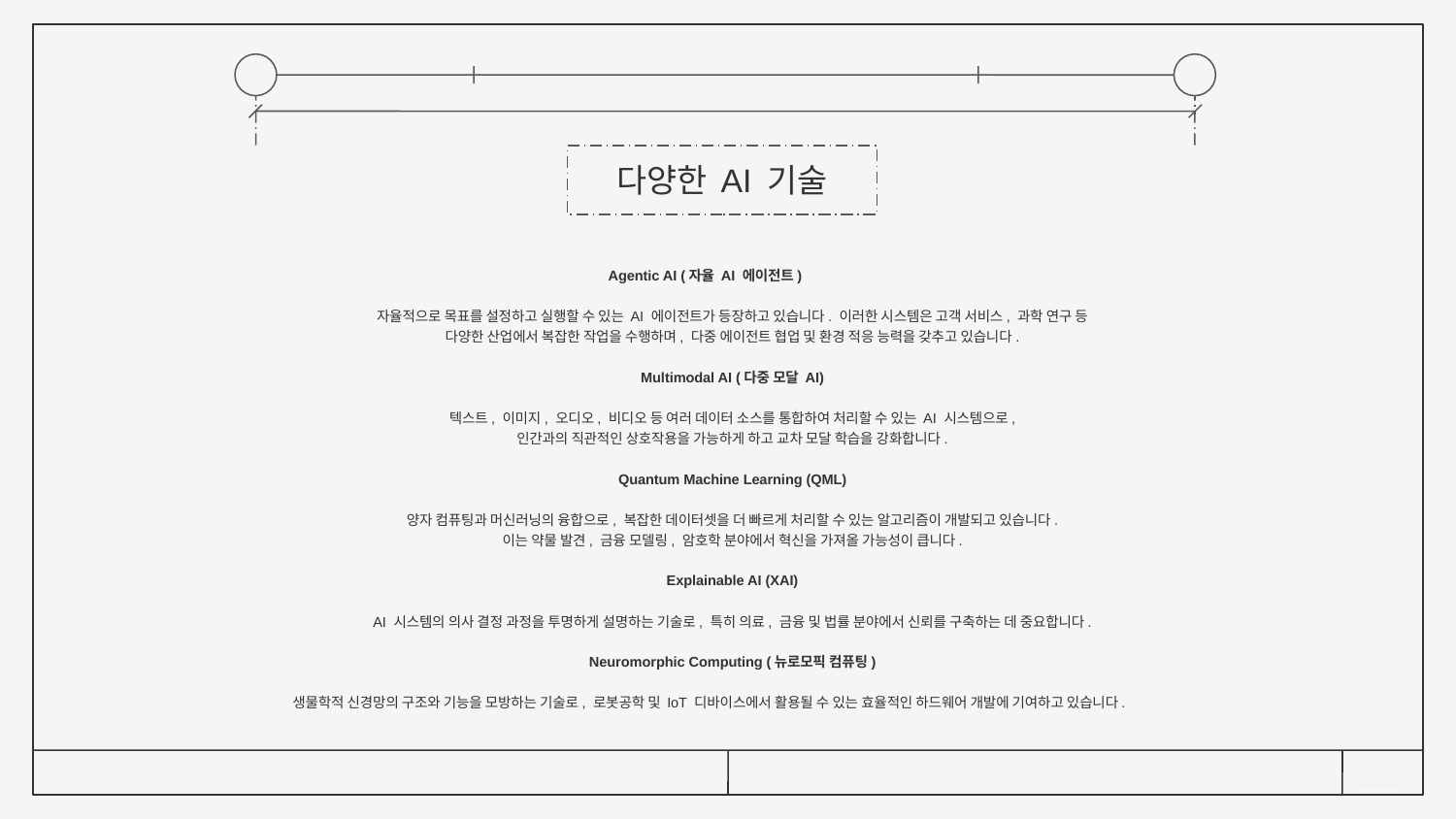

# 다양한 AI 기술
Agentic AI (자율 AI 에이전트)

자율적으로 목표를 설정하고 실행할 수 있는 AI 에이전트가 등장하고 있습니다. 이러한 시스템은 고객 서비스, 과학 연구 등
다양한 산업에서 복잡한 작업을 수행하며, 다중 에이전트 협업 및 환경 적응 능력을 갖추고 있습니다.

Multimodal AI (다중 모달 AI)

텍스트, 이미지, 오디오, 비디오 등 여러 데이터 소스를 통합하여 처리할 수 있는 AI 시스템으로,
인간과의 직관적인 상호작용을 가능하게 하고 교차 모달 학습을 강화합니다.

Quantum Machine Learning (QML)

양자 컴퓨팅과 머신러닝의 융합으로, 복잡한 데이터셋을 더 빠르게 처리할 수 있는 알고리즘이 개발되고 있습니다.
이는 약물 발견, 금융 모델링, 암호학 분야에서 혁신을 가져올 가능성이 큽니다.

Explainable AI (XAI)

AI 시스템의 의사 결정 과정을 투명하게 설명하는 기술로, 특히 의료, 금융 및 법률 분야에서 신뢰를 구축하는 데 중요합니다.

Neuromorphic Computing (뉴로모픽 컴퓨팅)

생물학적 신경망의 구조와 기능을 모방하는 기술로, 로봇공학 및 IoT 디바이스에서 활용될 수 있는 효율적인 하드웨어 개발에 기여하고 있습니다.